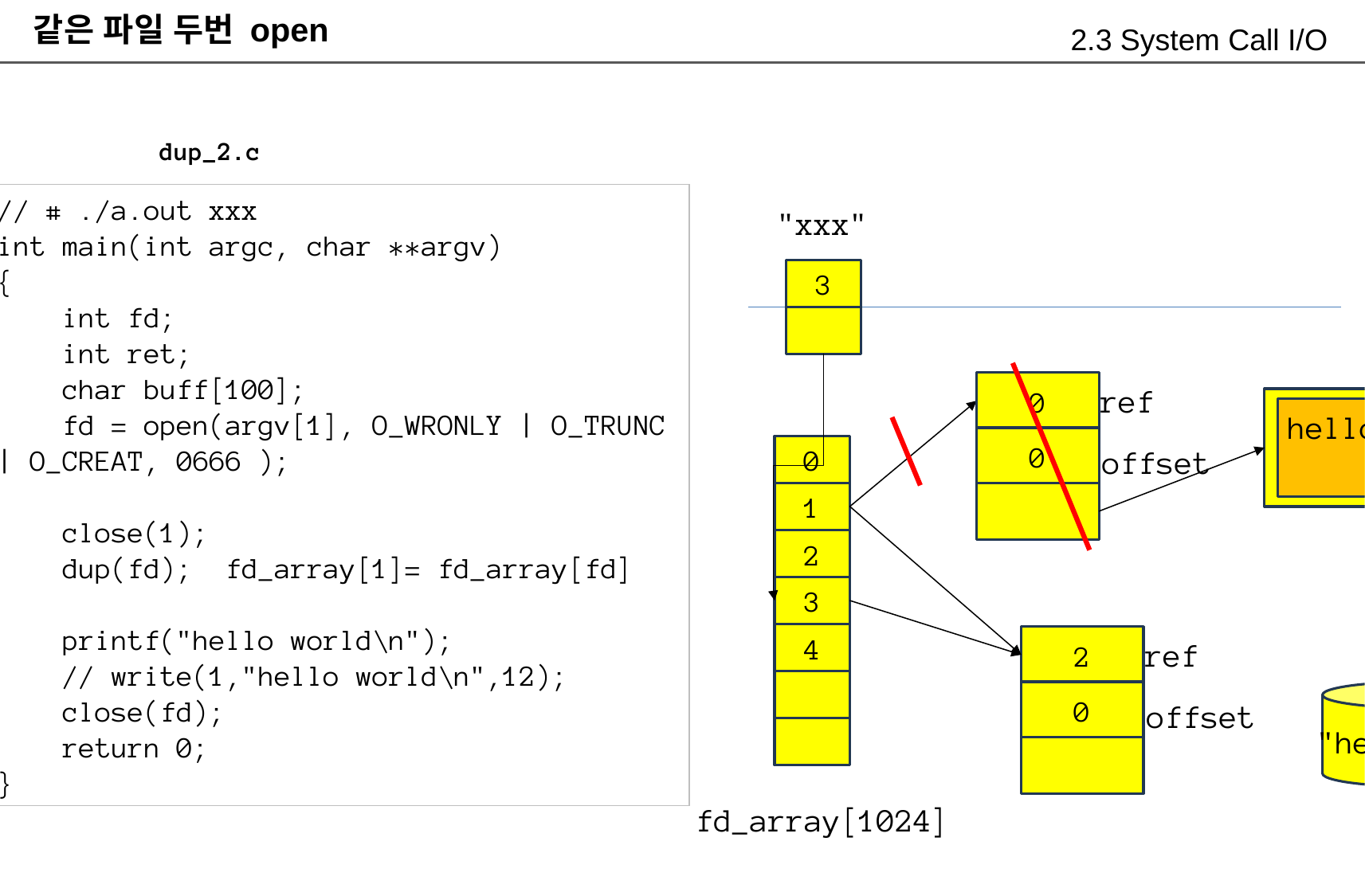

# 같은 파일 두번 open
2.3 System Call I/O
dup_2.c
// # ./a.out xxx
int main(int argc, char **argv)
{
    int fd;
    int ret;
    char buff[100];
    fd = open(argv[1], O_WRONLY | O_TRUNC | O_CREAT, 0666 );

    close(1);
    dup(fd);  fd_array[1]= fd_array[fd]

    printf("hello world\n");
    // write(1,"hello world\n",12);
    close(fd);
    return 0;
}
"xxx"
3

ref
0
hello

offset
0
0
1

2
3
ref
4
2

offset
0

"hello world"

fd_array[1024]